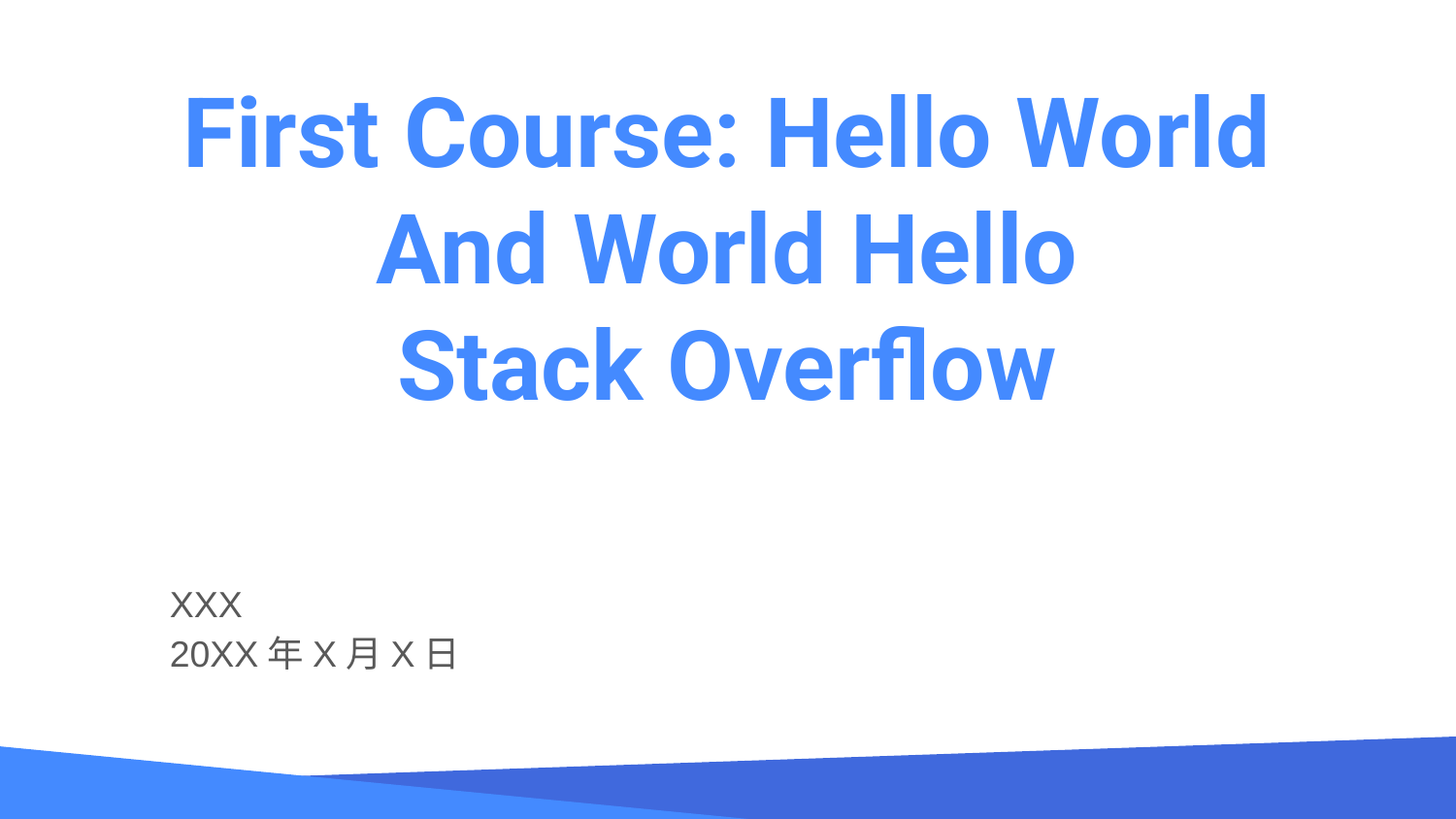

# First Course: Hello World
And World Hello
Stack Overflow
XXX
20XX年X月X日